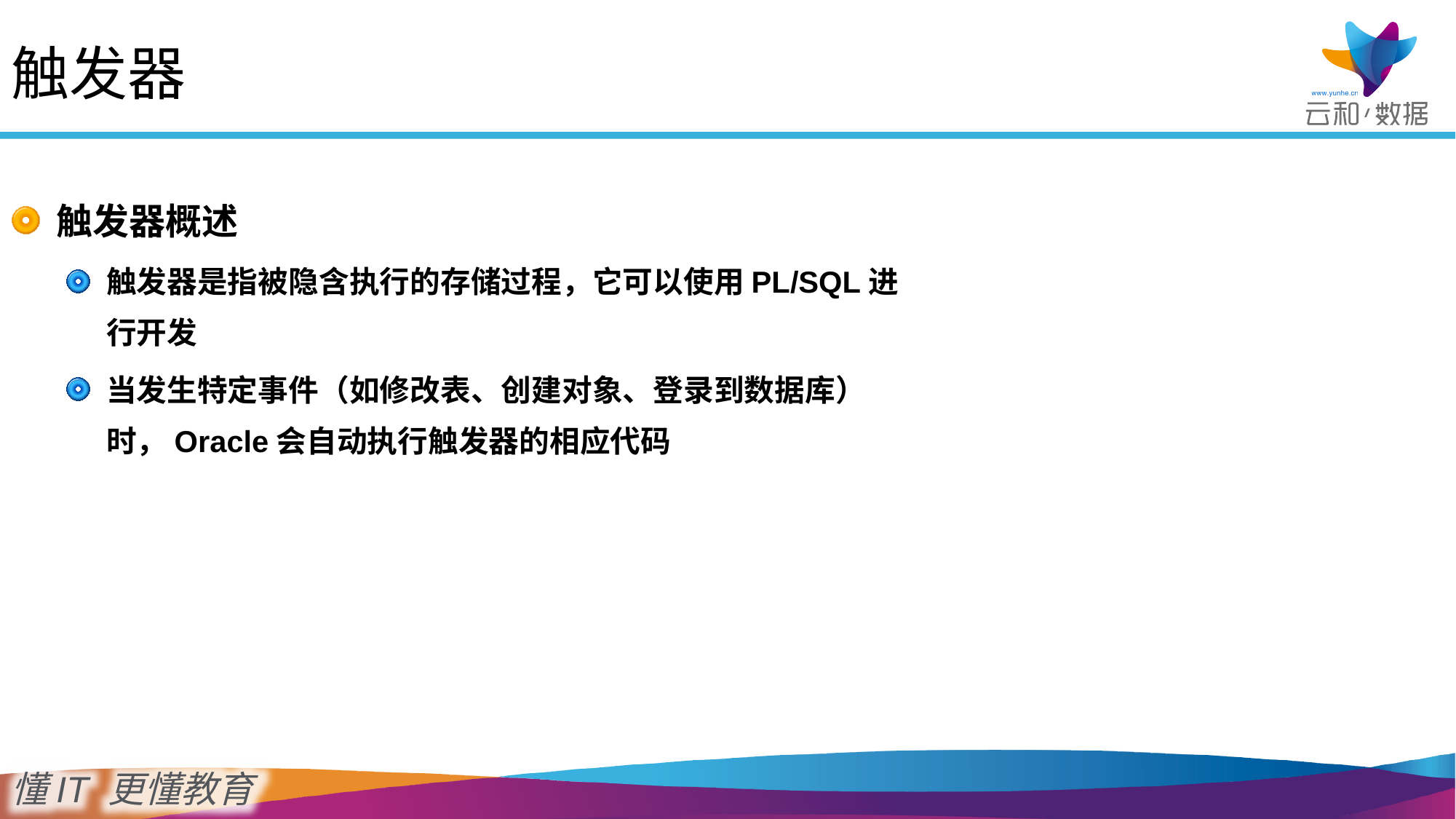

# 触发器
触发器概述
触发器是指被隐含执行的存储过程，它可以使用PL/SQL进行开发
当发生特定事件（如修改表、创建对象、登录到数据库）时，Oracle会自动执行触发器的相应代码